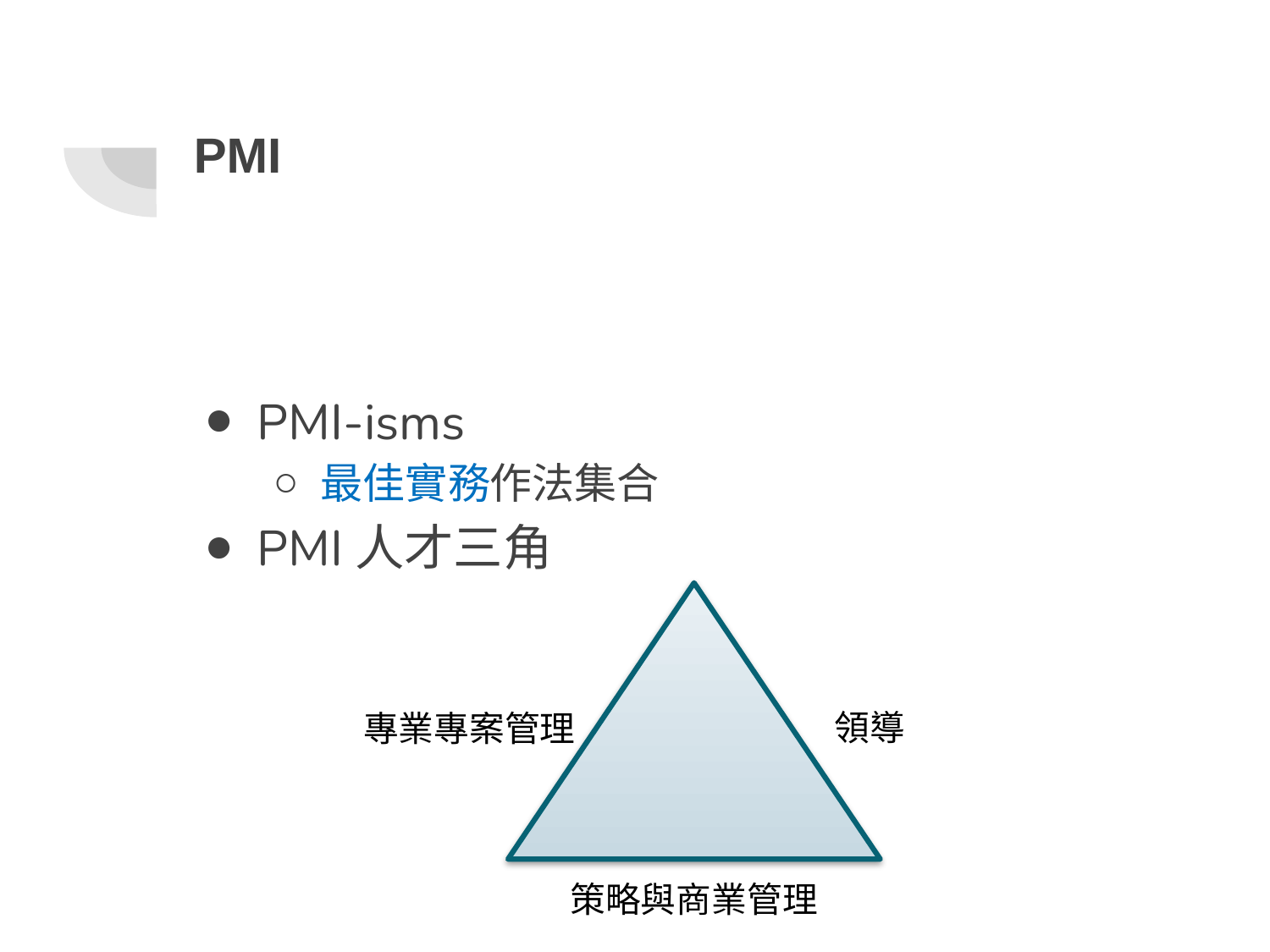

# PMI
PMI-isms
最佳實務作法集合
PMI人才三角

領導
專業專案管理
策略與商業管理